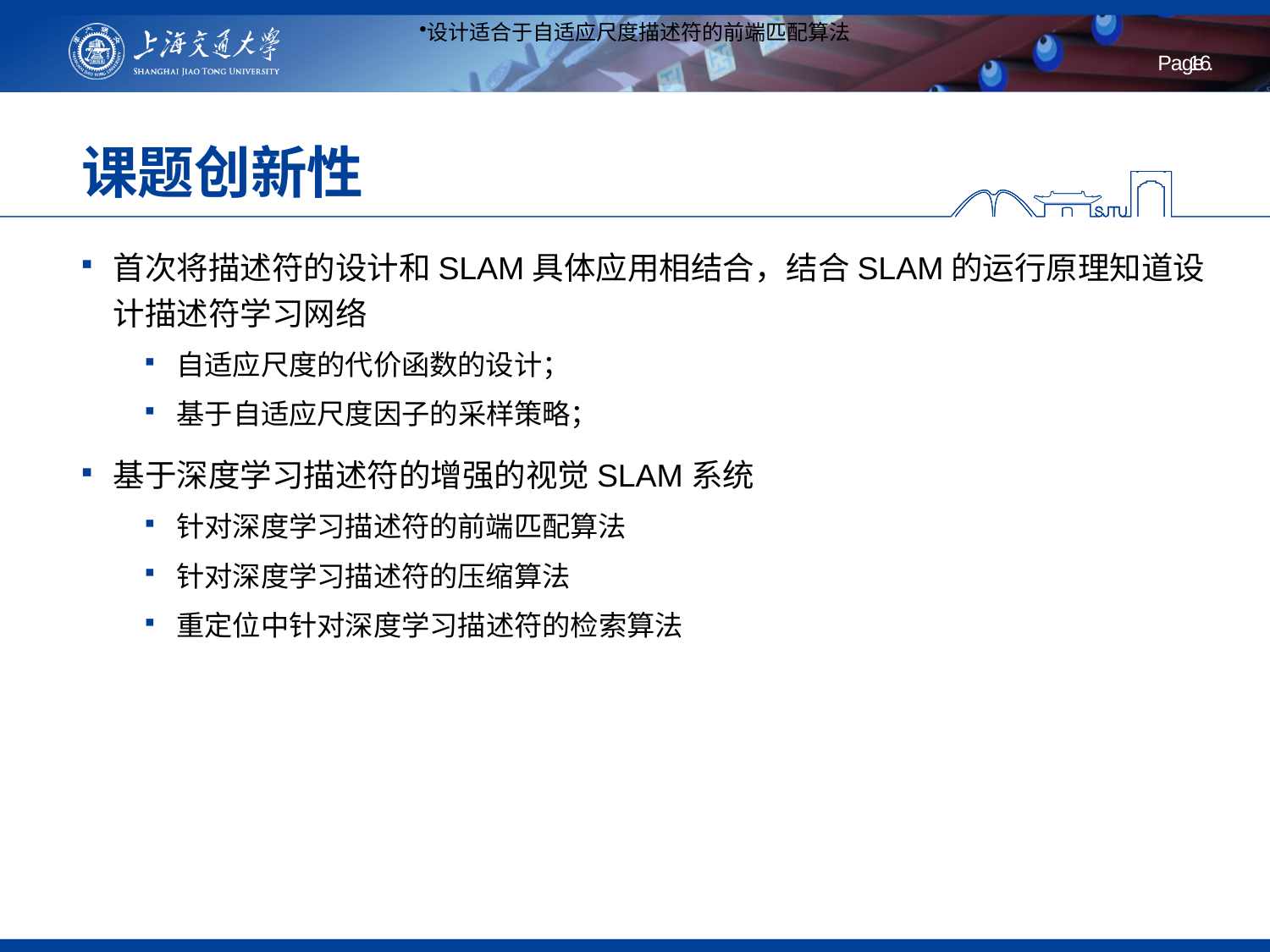

设计适合于自适应尺度描述符的前端匹配算法
# 课题创新性
首次将描述符的设计和SLAM具体应用相结合，结合SLAM的运行原理知道设计描述符学习网络
自适应尺度的代价函数的设计；
基于自适应尺度因子的采样策略；
基于深度学习描述符的增强的视觉SLAM系统
针对深度学习描述符的前端匹配算法
针对深度学习描述符的压缩算法
重定位中针对深度学习描述符的检索算法